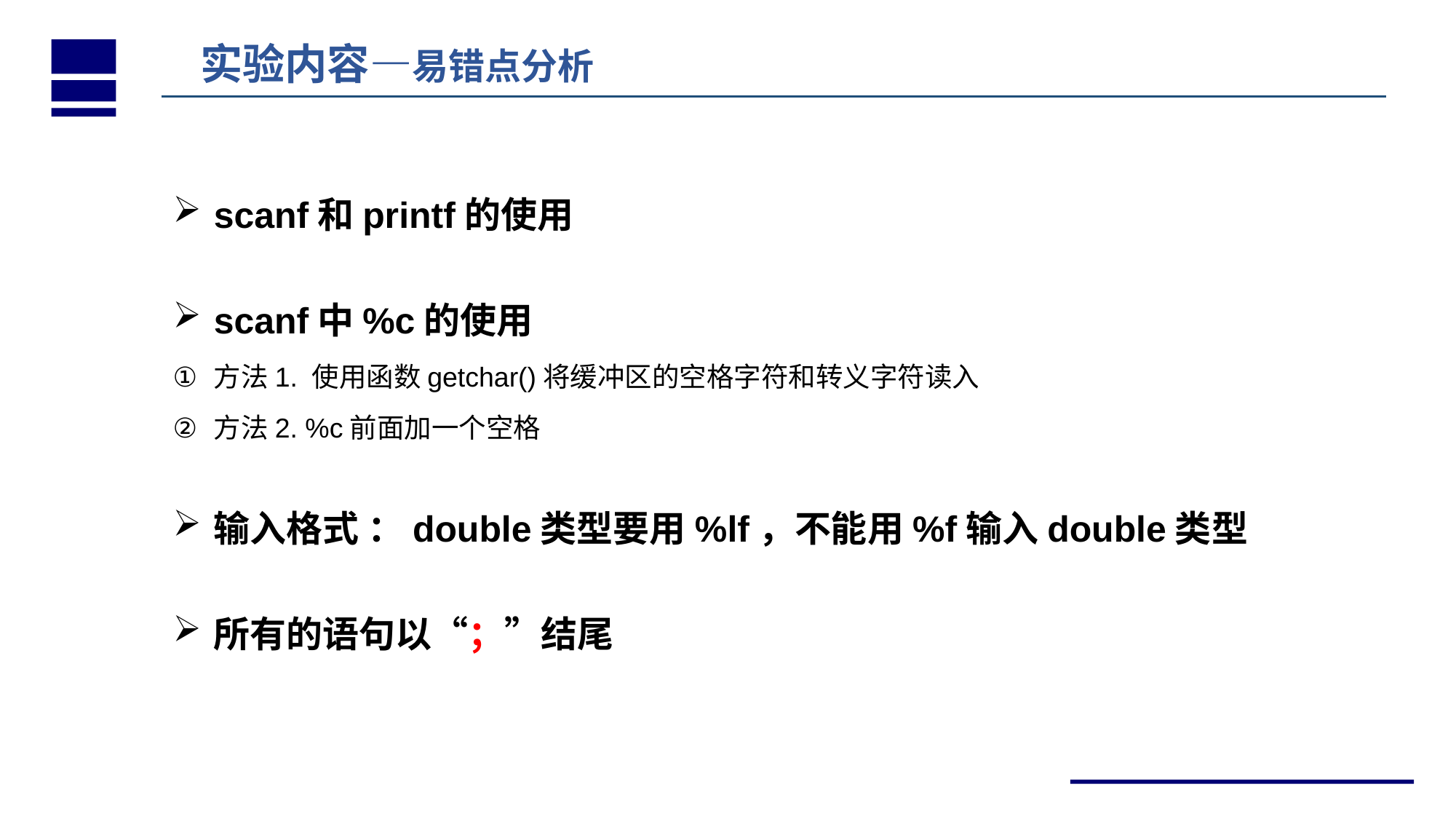

实验内容—易错点分析
scanf和printf的使用
scanf中%c的使用
方法1. 使用函数getchar()将缓冲区的空格字符和转义字符读入
方法2. %c前面加一个空格
输入格式 ：double类型要用%lf，不能用%f输入double类型
所有的语句以“；”结尾